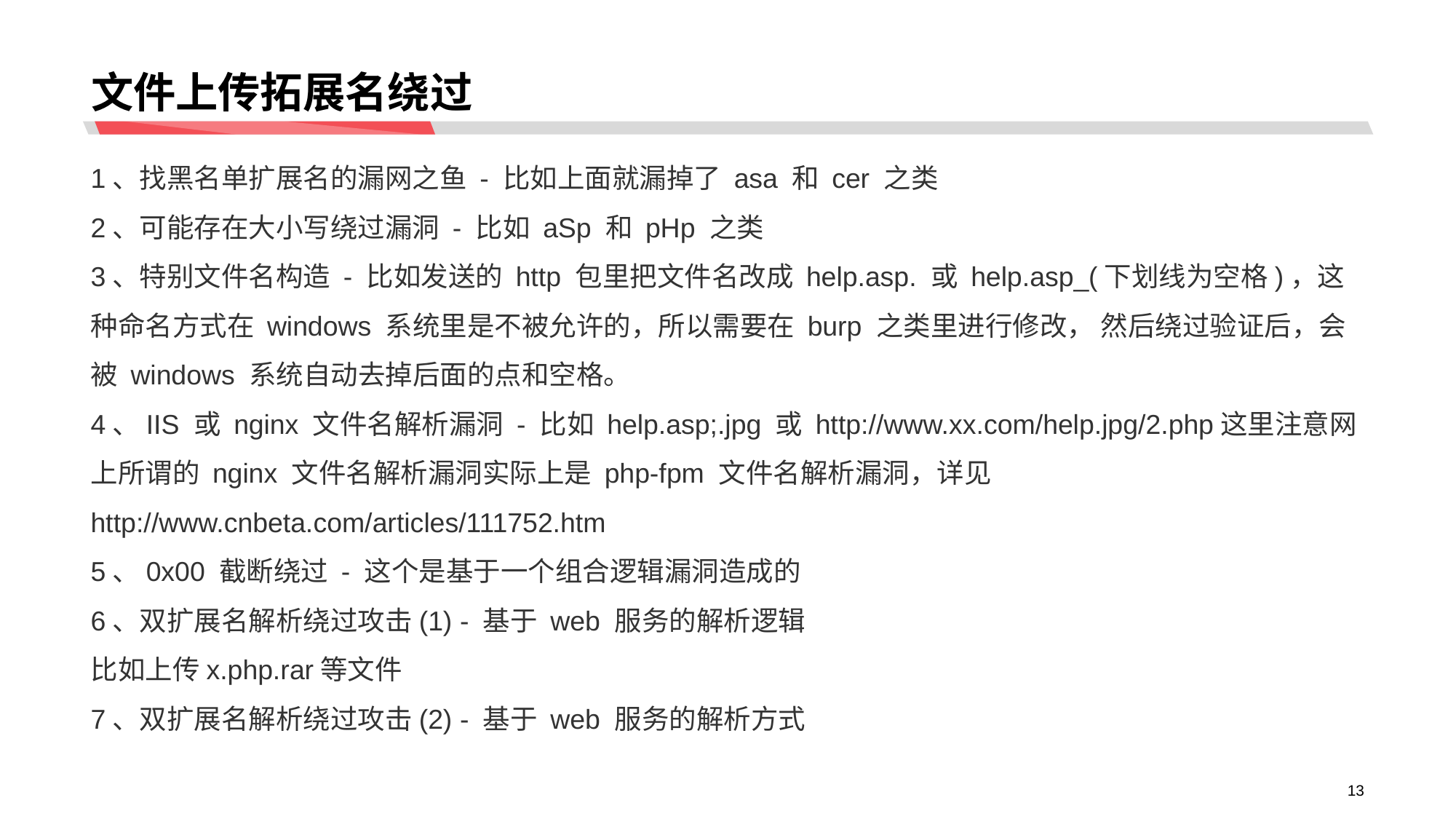

# 文件上传拓展名绕过
1、找黑名单扩展名的漏网之鱼 - 比如上面就漏掉了 asa 和 cer 之类
2、可能存在大小写绕过漏洞 - 比如 aSp 和 pHp 之类
3、特别文件名构造 - 比如发送的 http 包里把文件名改成 help.asp. 或 help.asp_(下划线为空格)，这种命名方式在 windows 系统里是不被允许的，所以需要在 burp 之类里进行修改， 然后绕过验证后，会被 windows 系统自动去掉后面的点和空格。
4、IIS 或 nginx 文件名解析漏洞 - 比如 help.asp;.jpg 或 http://www.xx.com/help.jpg/2.php这里注意网上所谓的 nginx 文件名解析漏洞实际上是 php-fpm 文件名解析漏洞，详见 http://www.cnbeta.com/articles/111752.htm
5、0x00 截断绕过 - 这个是基于一个组合逻辑漏洞造成的
6、双扩展名解析绕过攻击(1) - 基于 web 服务的解析逻辑
比如上传x.php.rar等文件
7、双扩展名解析绕过攻击(2) - 基于 web 服务的解析方式
13